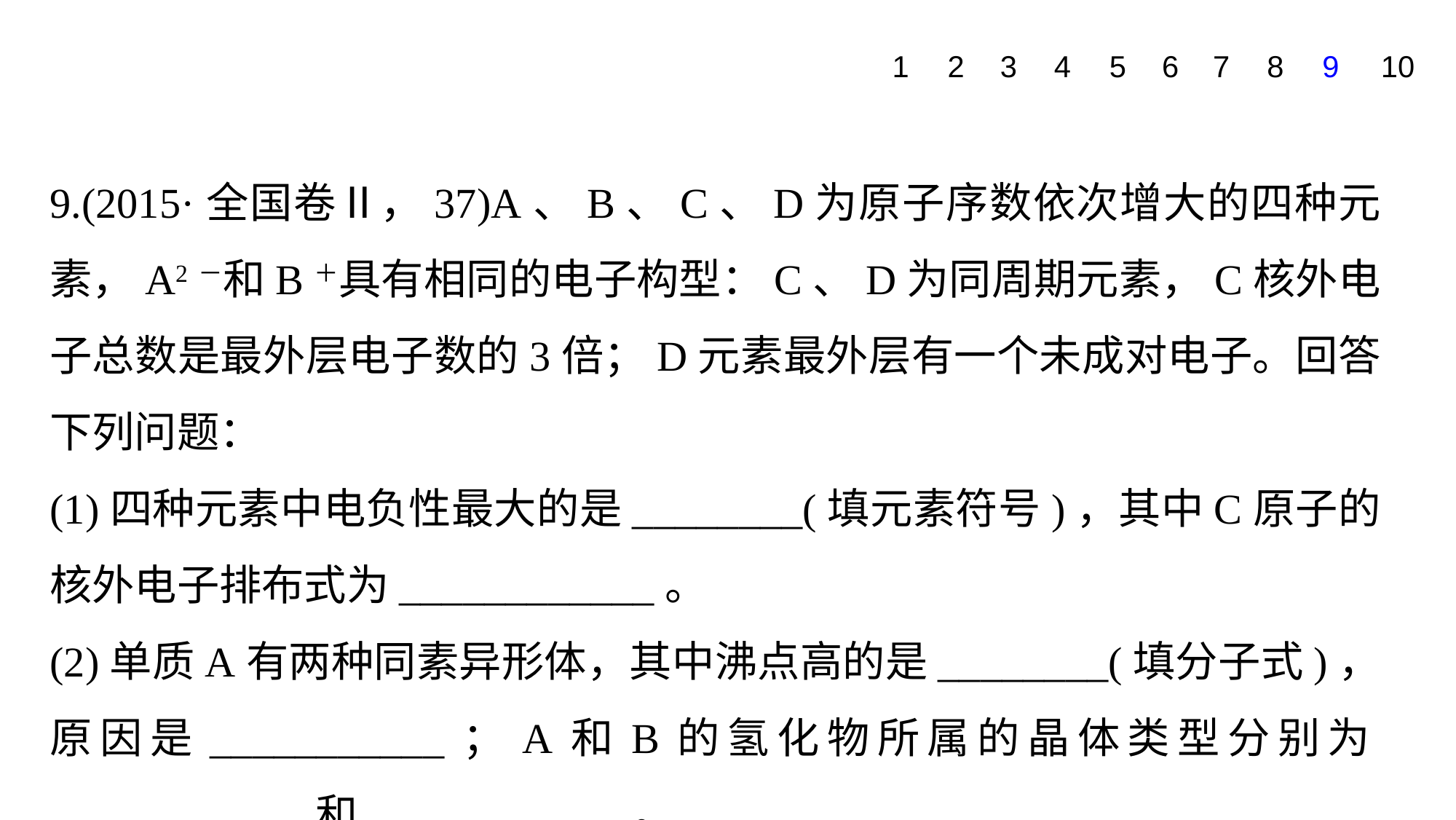

1
2
3
4
5
6
7
8
9
10
9.(2015·全国卷Ⅱ，37)A、B、C、D为原子序数依次增大的四种元素，A2－和B＋具有相同的电子构型：C、D为同周期元素，C核外电子总数是最外层电子数的3倍；D元素最外层有一个未成对电子。回答下列问题：
(1)四种元素中电负性最大的是________(填元素符号)，其中C原子的核外电子排布式为____________。
(2)单质A有两种同素异形体，其中沸点高的是________(填分子式)，原因是___________；A和B的氢化物所属的晶体类型分别为____________和____________。